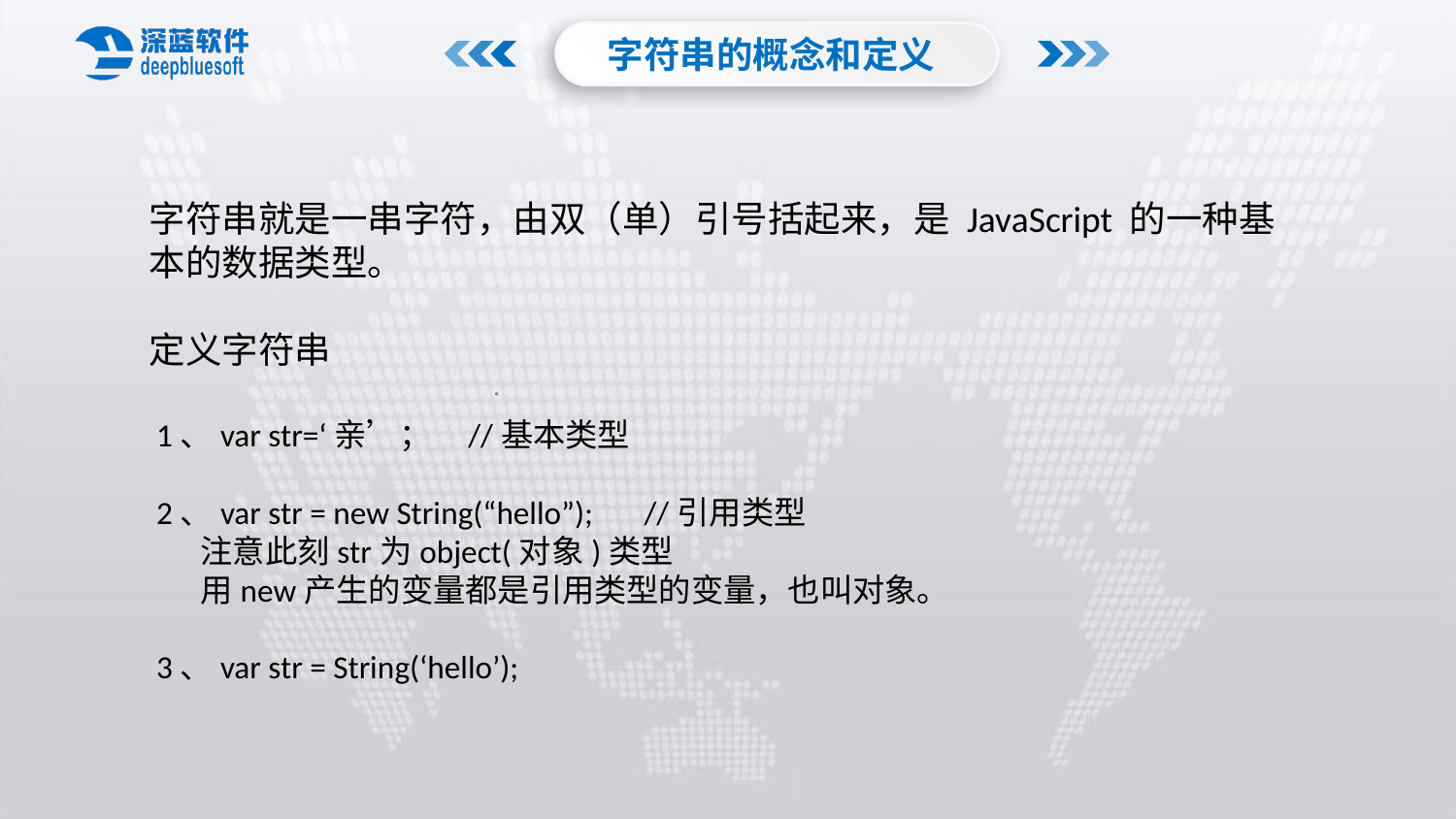

字符串的概念和定义

字符串就是一串字符，由双（单）引号括起来，是 JavaScript 的一种基本的数据类型。

定义字符串

 1、var str=‘亲’；    //基本类型

 2、var str = new String(“hello”);       //引用类型
      注意此刻str为object(对象)类型
      用new产生的变量都是引用类型的变量，也叫对象。

 3、var str = String(‘hello’);